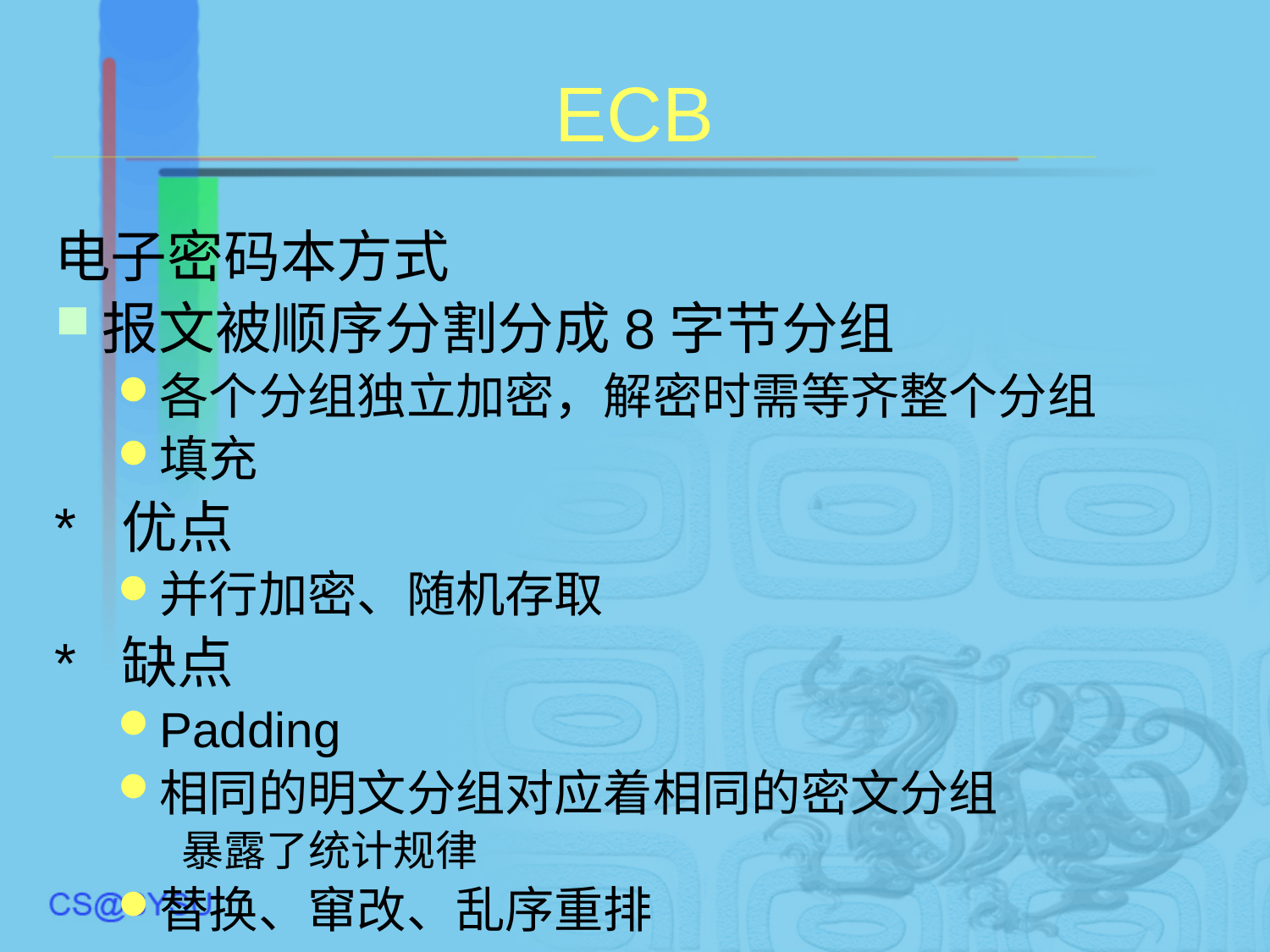

# ECB
电子密码本方式
报文被顺序分割分成8字节分组
各个分组独立加密，解密时需等齐整个分组
填充
*  优点
并行加密、随机存取
*  缺点
Padding
相同的明文分组对应着相同的密文分组
暴露了统计规律
替换、窜改、乱序重排